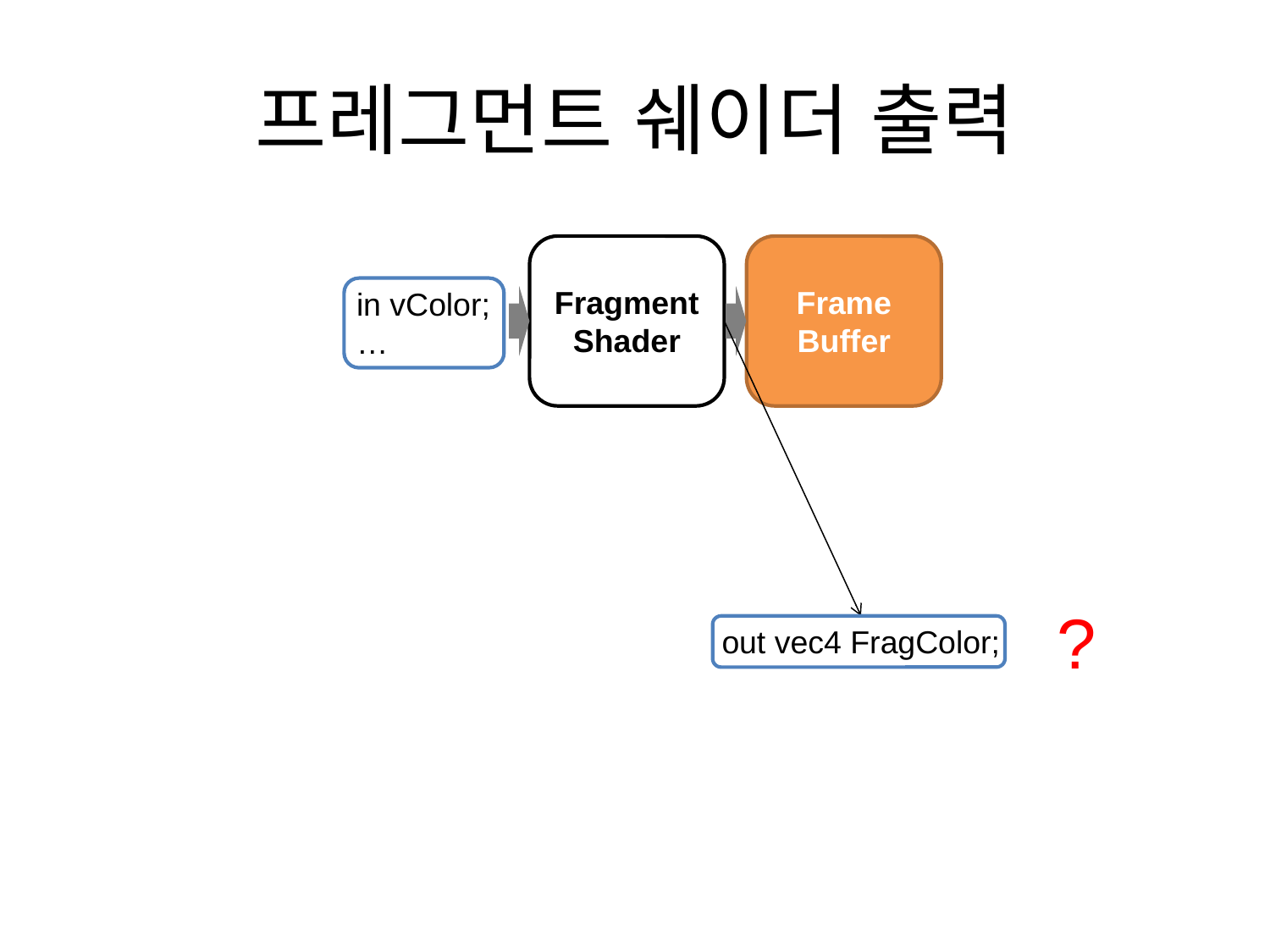

# 프레그먼트 쉐이더 출력
Fragment Shader
Frame Buffer
in vColor;
…

?
out vec4 FragColor;